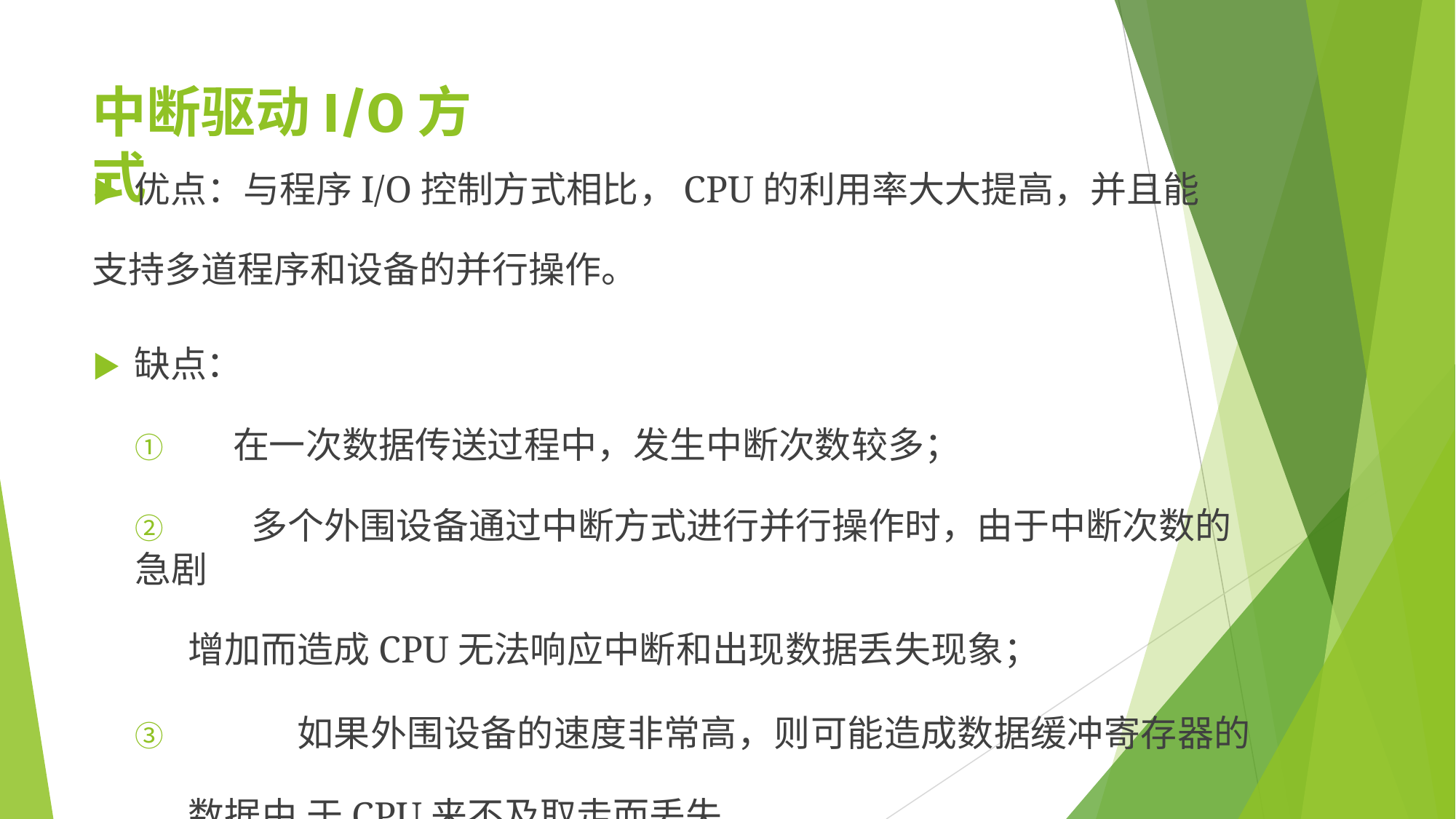

# 中断驱动I/O方式
▶	优点：与程序I/O控制方式相比，CPU的利用率大大提高，并且能

支持多道程序和设备的并行操作。

▶	缺点：

①	在一次数据传送过程中，发生中断次数较多；

②	多个外围设备通过中断方式进行并行操作时，由于中断次数的急剧

增加而造成CPU无法响应中断和出现数据丢失现象；
③		如果外围设备的速度非常高，则可能造成数据缓冲寄存器的数据由 于CPU来不及取走而丢失。